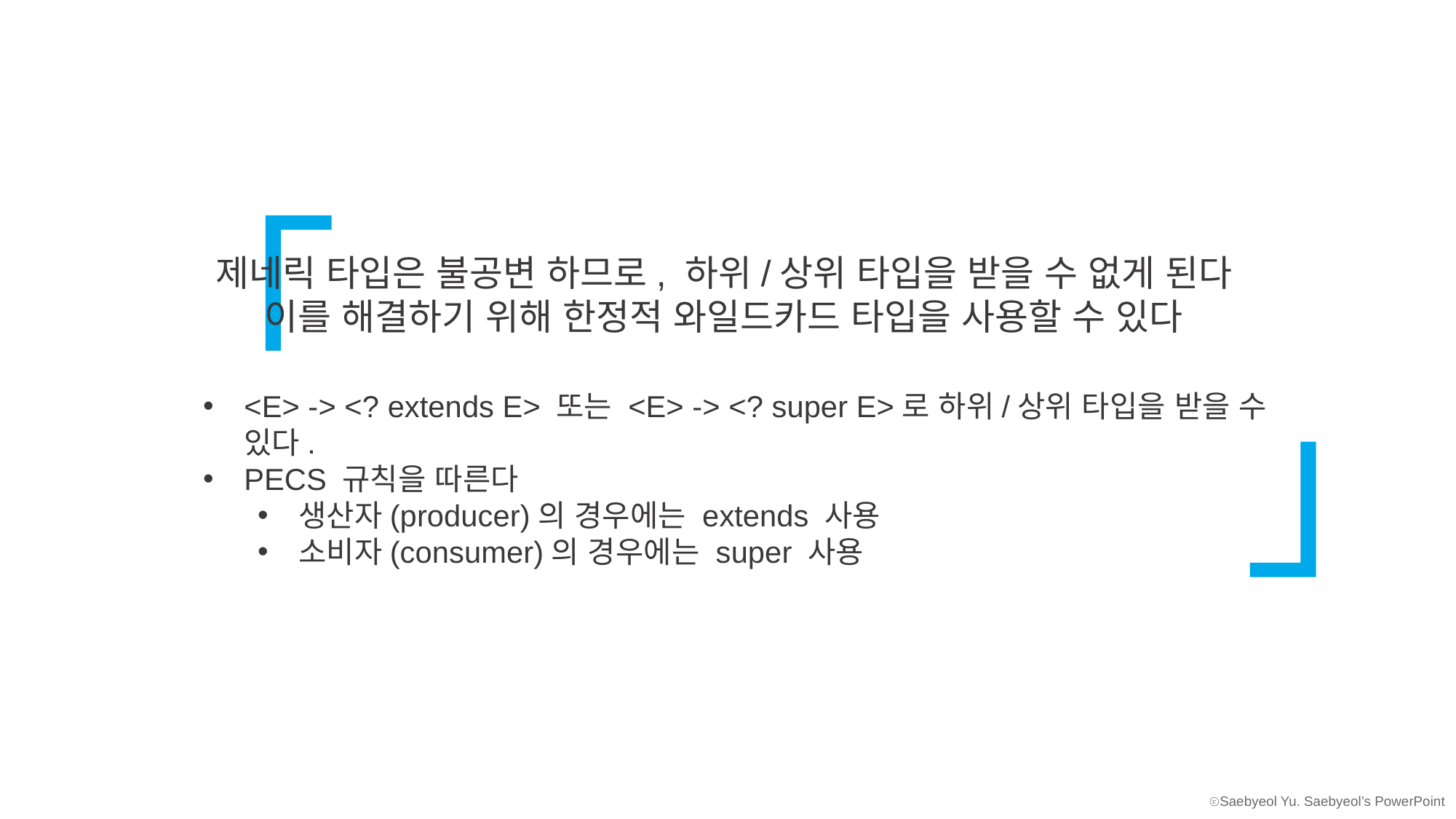

「
」
제네릭 타입은 불공변 하므로, 하위/상위 타입을 받을 수 없게 된다
이를 해결하기 위해 한정적 와일드카드 타입을 사용할 수 있다
<E> -> <? extends E> 또는 <E> -> <? super E>로 하위/상위 타입을 받을 수 있다.
PECS 규칙을 따른다
생산자(producer)의 경우에는 extends 사용
소비자(consumer)의 경우에는 super 사용